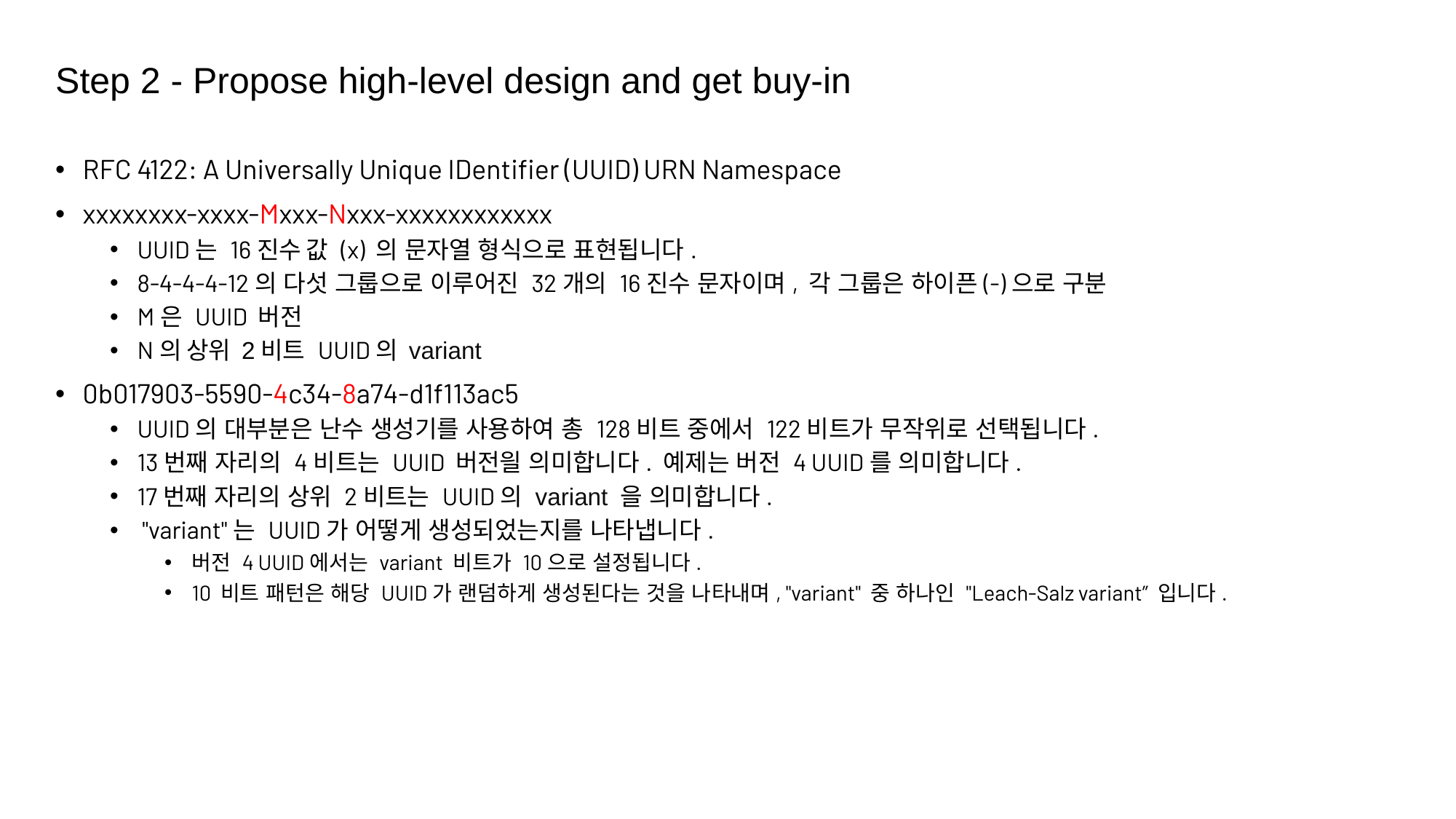

# Step 2 - Propose high-level design and get buy-in
RFC 4122: A Universally Unique IDentifier (UUID) URN Namespace
xxxxxxxx-xxxx-Mxxx-Nxxx-xxxxxxxxxxxx
UUID는 16진수 값 (x) 의 문자열 형식으로 표현됩니다.
8-4-4-4-12의 다섯 그룹으로 이루어진 32개의 16진수 문자이며, 각 그룹은 하이픈(-)으로 구분
M은 UUID 버전
N의 상위 2비트 UUID의 variant
0b017903-5590-4c34-8a74-d1f113ac5
UUID의 대부분은 난수 생성기를 사용하여 총 128비트 중에서 122비트가 무작위로 선택됩니다.
13번째 자리의 4비트는 UUID 버전읠 의미합니다. 예제는 버전 4 UUID를 의미합니다.
17번째 자리의 상위 2비트는 UUID의 variant 을 의미합니다.
 "variant"는 UUID가 어떻게 생성되었는지를 나타냅니다.
버전 4 UUID에서는 variant 비트가 10으로 설정됩니다.
10 비트 패턴은 해당 UUID가 랜덤하게 생성된다는 것을 나타내며, "variant" 중 하나인 "Leach-Salz variant” 입니다.